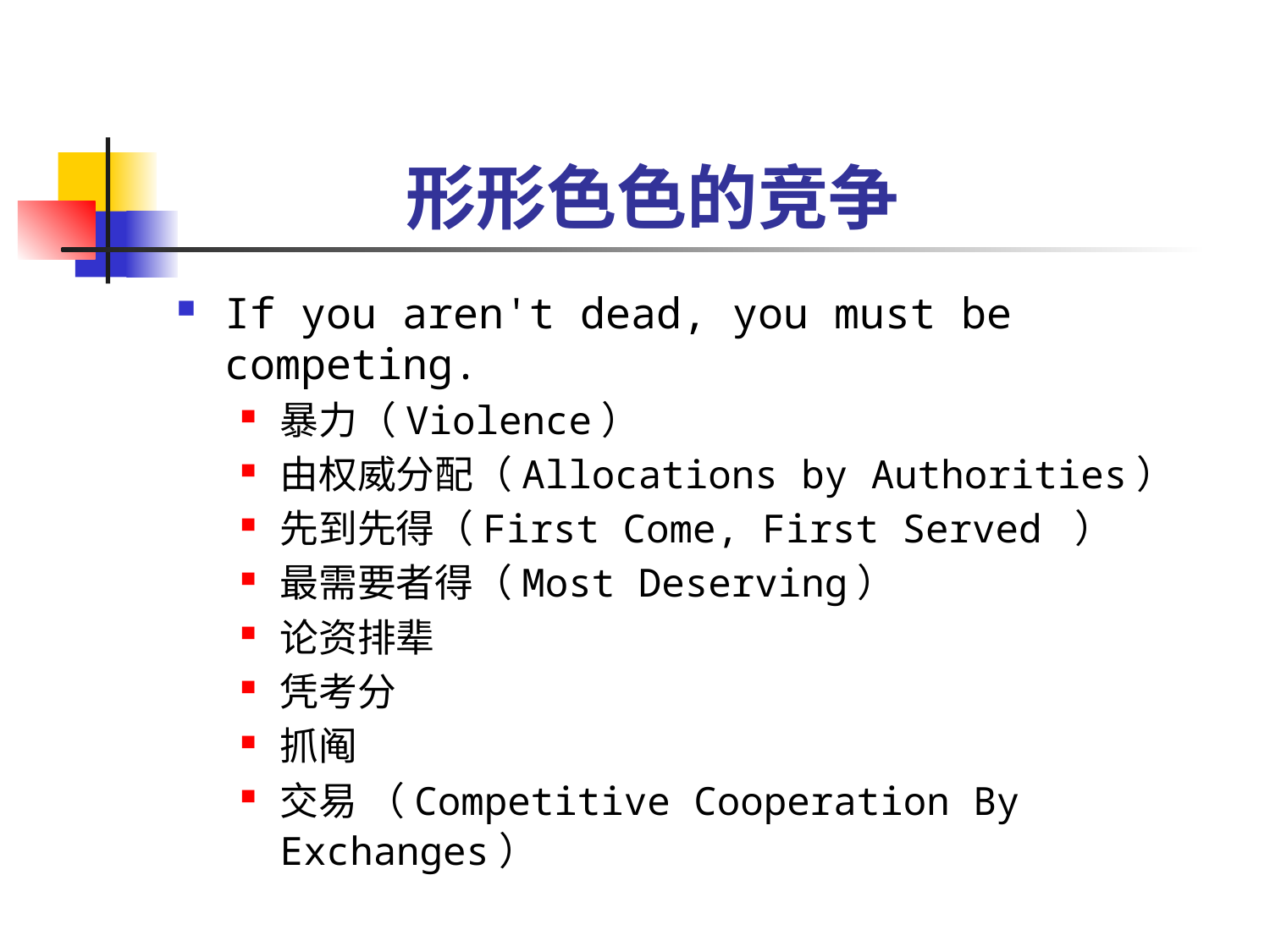

# 形形色色的竞争
If you aren't dead, you must be competing.
暴力（Violence）
由权威分配（Allocations by Authorities）
先到先得（First Come, First Served ）
最需要者得（Most Deserving）
论资排辈
凭考分
抓阄
交易 （Competitive Cooperation By Exchanges）